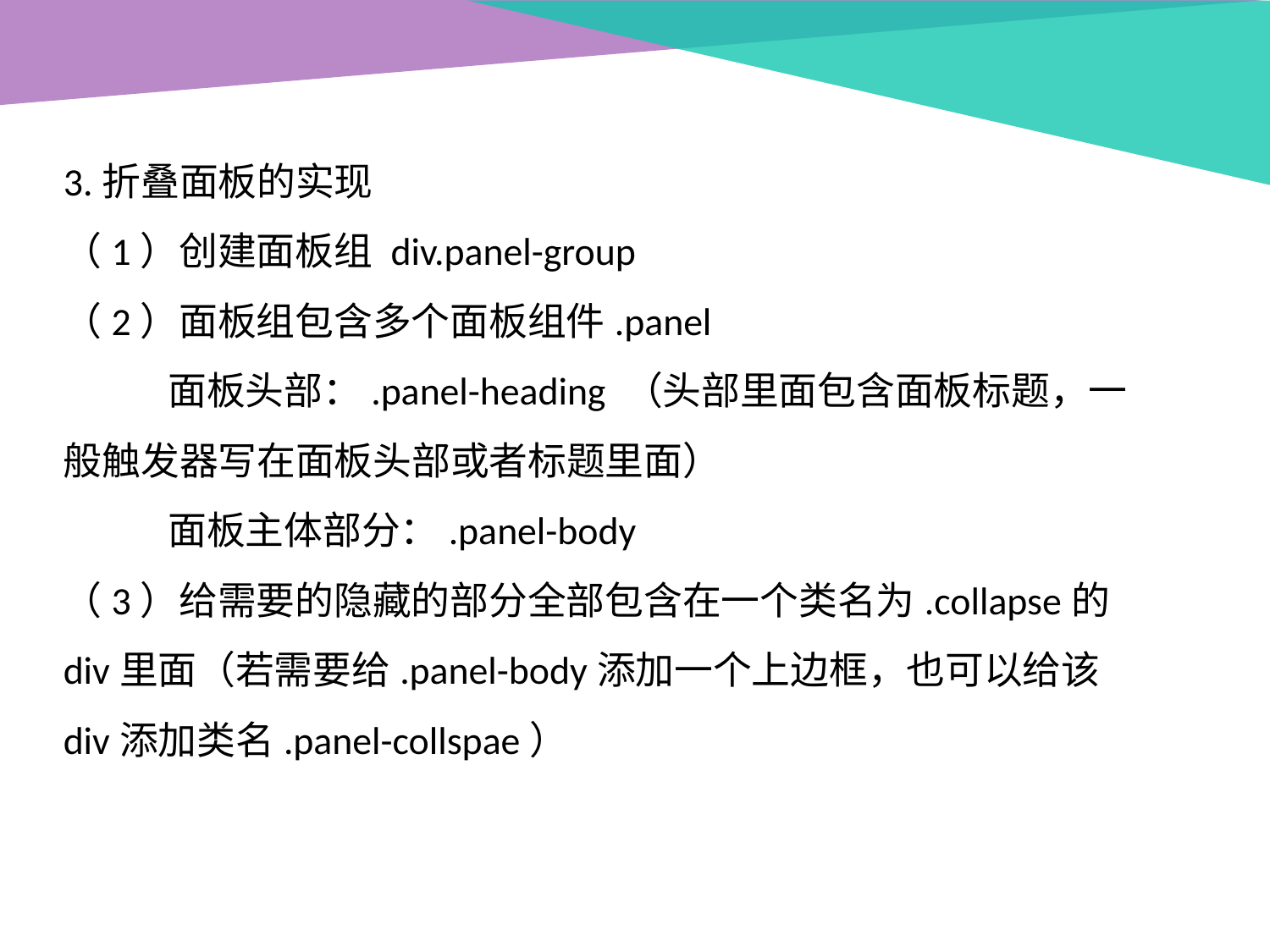

3.折叠面板的实现
（1）创建面板组 div.panel-group
（2）面板组包含多个面板组件.panel
           面板头部：.panel-heading （头部里面包含面板标题，一般触发器写在面板头部或者标题里面）
           面板主体部分：.panel-body
（3）给需要的隐藏的部分全部包含在一个类名为.collapse的div里面（若需要给.panel-body添加一个上边框，也可以给该div添加类名.panel-collspae）